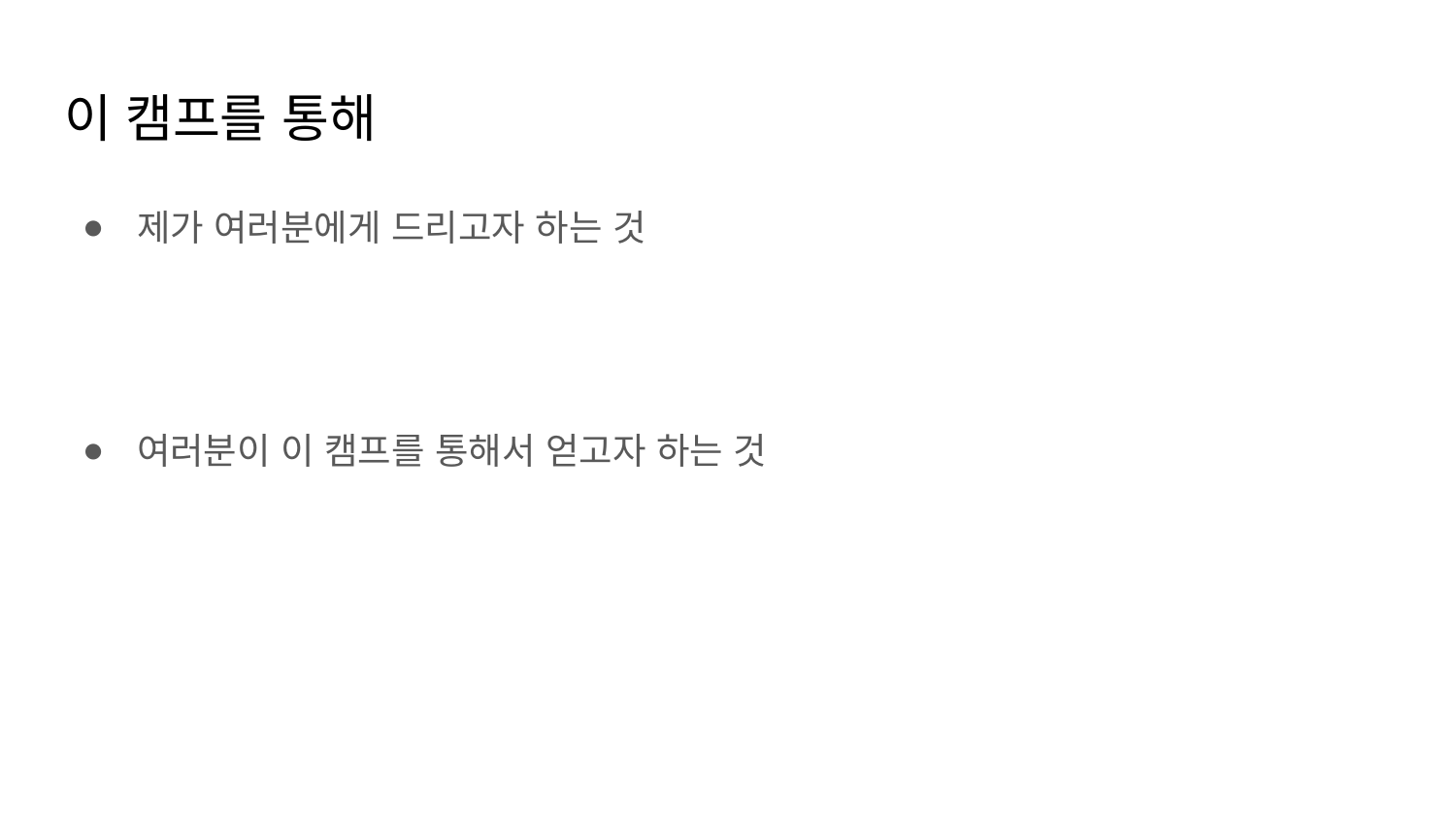

# 이 캠프를 통해
제가 여러분에게 드리고자 하는 것

여러분이 이 캠프를 통해서 얻고자 하는 것